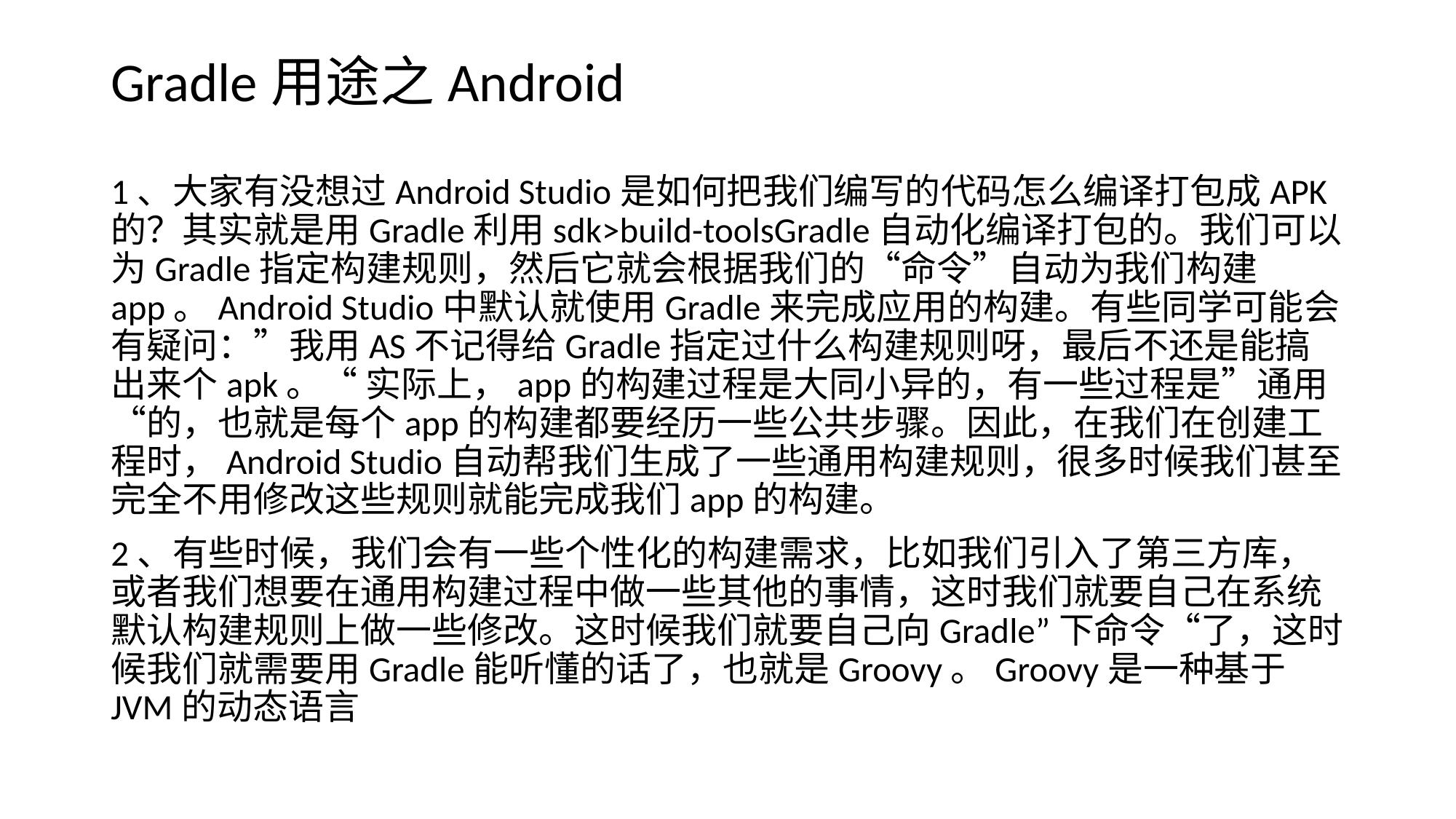

# Gradle用途之Android
1、大家有没想过Android Studio是如何把我们编写的代码怎么编译打包成APK的？其实就是用Gradle利用sdk>build-toolsGradle自动化编译打包的。我们可以为Gradle指定构建规则，然后它就会根据我们的“命令”自动为我们构建app。Android Studio中默认就使用Gradle来完成应用的构建。有些同学可能会有疑问：”我用AS不记得给Gradle指定过什么构建规则呀，最后不还是能搞出来个apk。“ 实际上，app的构建过程是大同小异的，有一些过程是”通用“的，也就是每个app的构建都要经历一些公共步骤。因此，在我们在创建工程时，Android Studio自动帮我们生成了一些通用构建规则，很多时候我们甚至完全不用修改这些规则就能完成我们app的构建。
2、有些时候，我们会有一些个性化的构建需求，比如我们引入了第三方库，或者我们想要在通用构建过程中做一些其他的事情，这时我们就要自己在系统默认构建规则上做一些修改。这时候我们就要自己向Gradle”下命令“了，这时候我们就需要用Gradle能听懂的话了，也就是Groovy。Groovy是一种基于JVM的动态语言